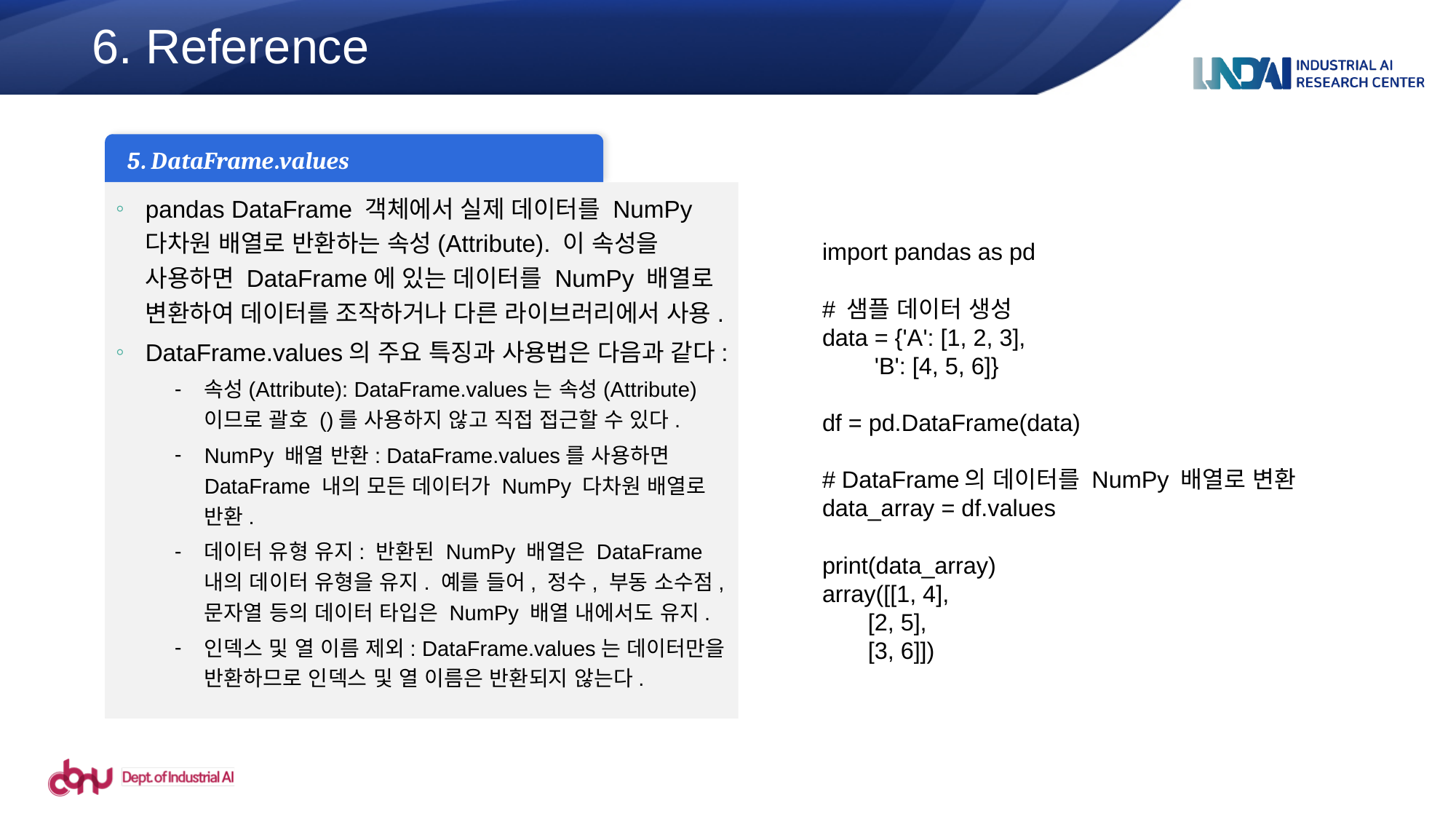

6. Reference
5. DataFrame.values
pandas DataFrame 객체에서 실제 데이터를 NumPy 다차원 배열로 반환하는 속성(Attribute). 이 속성을 사용하면 DataFrame에 있는 데이터를 NumPy 배열로 변환하여 데이터를 조작하거나 다른 라이브러리에서 사용.
DataFrame.values의 주요 특징과 사용법은 다음과 같다:
속성(Attribute): DataFrame.values는 속성(Attribute)이므로 괄호 ()를 사용하지 않고 직접 접근할 수 있다.
NumPy 배열 반환: DataFrame.values를 사용하면 DataFrame 내의 모든 데이터가 NumPy 다차원 배열로 반환.
데이터 유형 유지: 반환된 NumPy 배열은 DataFrame 내의 데이터 유형을 유지. 예를 들어, 정수, 부동 소수점, 문자열 등의 데이터 타입은 NumPy 배열 내에서도 유지.
인덱스 및 열 이름 제외: DataFrame.values는 데이터만을 반환하므로 인덱스 및 열 이름은 반환되지 않는다.
import pandas as pd

# 샘플 데이터 생성
data = {'A': [1, 2, 3],
        'B': [4, 5, 6]}

df = pd.DataFrame(data)

# DataFrame의 데이터를 NumPy 배열로 변환
data_array = df.values

print(data_array)
array([[1, 4],
       [2, 5],
       [3, 6]])